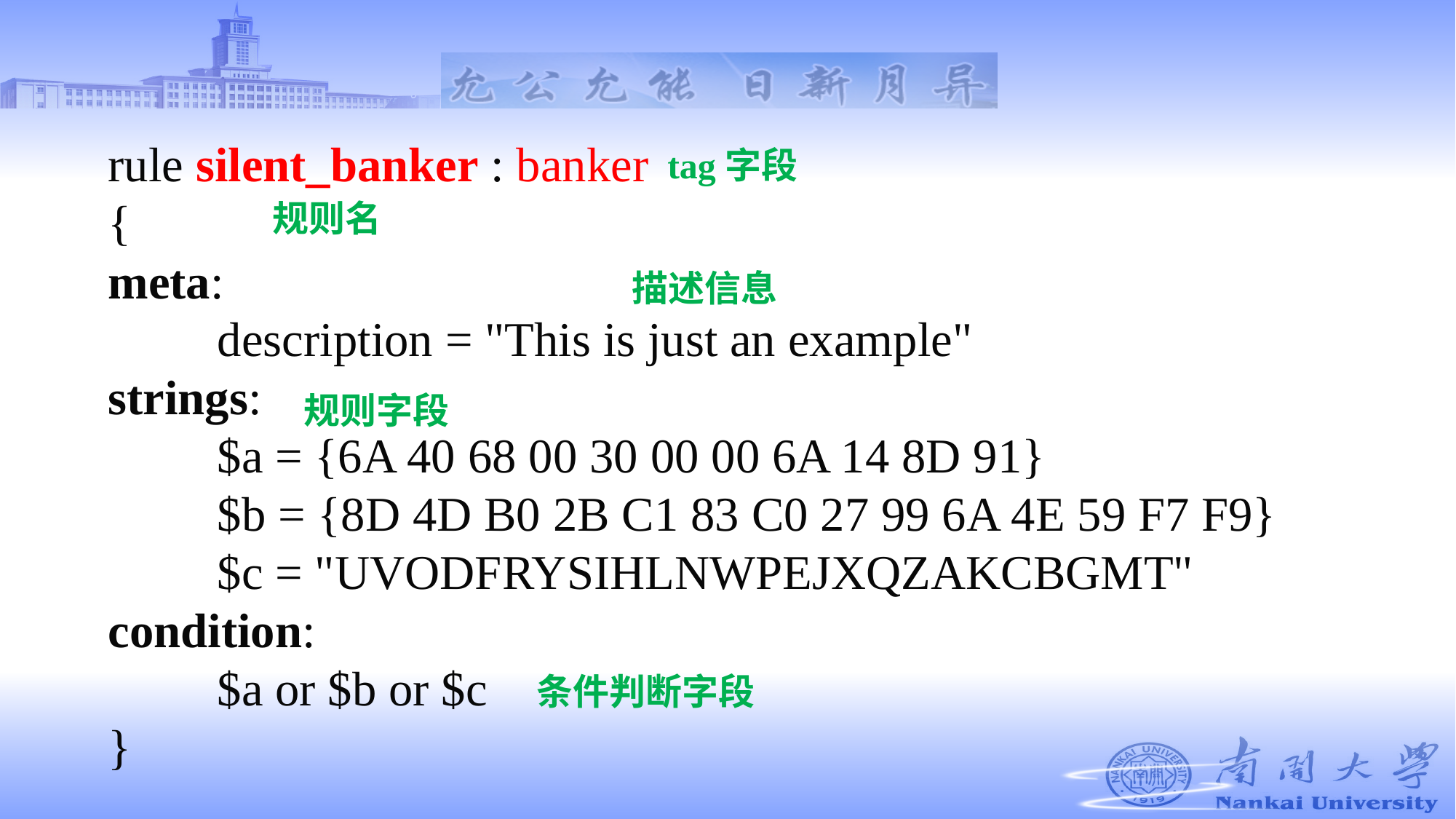

rule silent_banker : banker
{
meta:
	description = "This is just an example"
strings:
	$a = {6A 40 68 00 30 00 00 6A 14 8D 91}
	$b = {8D 4D B0 2B C1 83 C0 27 99 6A 4E 59 F7 F9}
	$c = "UVODFRYSIHLNWPEJXQZAKCBGMT"
condition:
	$a or $b or $c
}
tag字段
规则名
描述信息
规则字段
条件判断字段